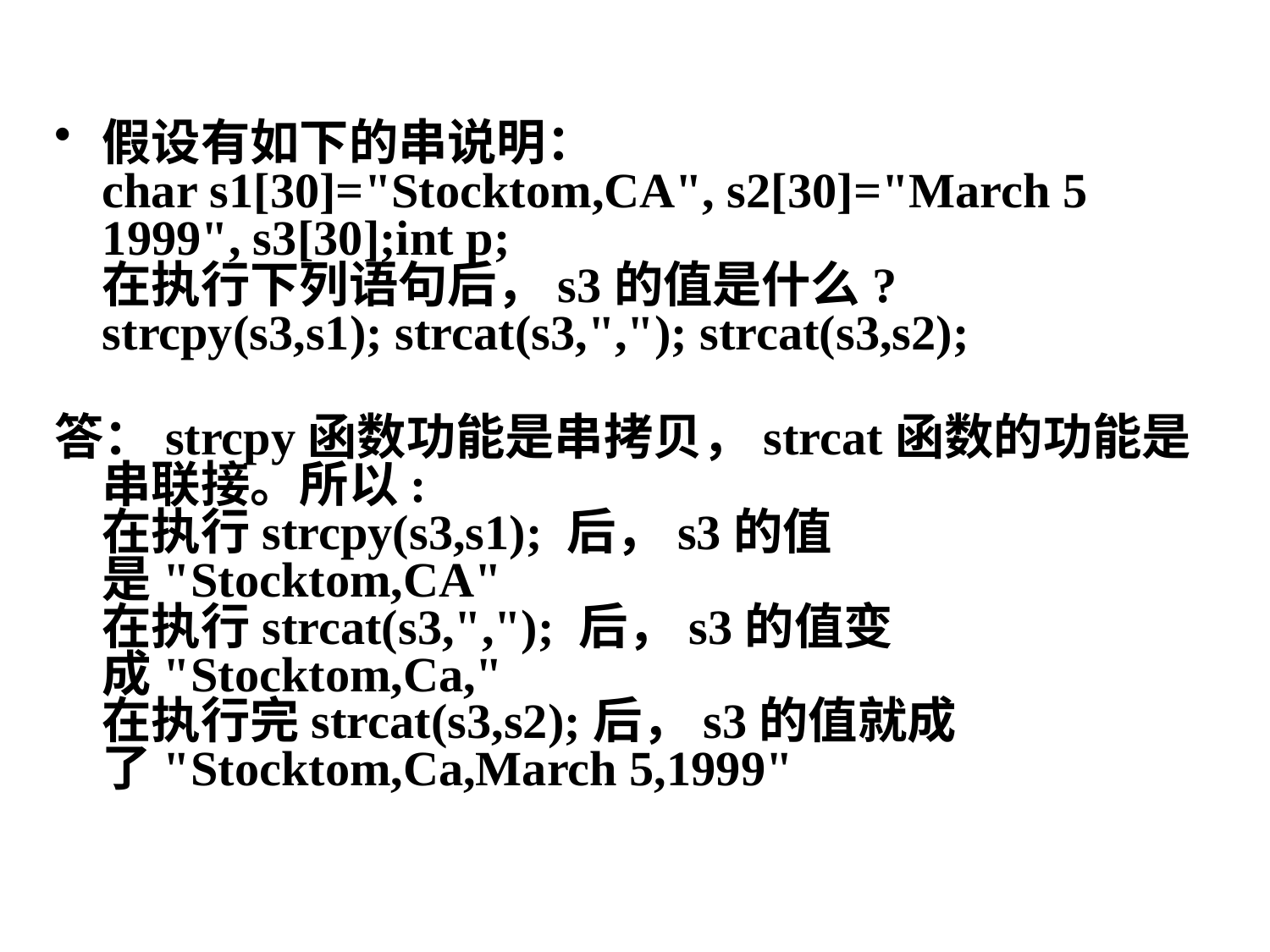

假设有如下的串说明：
char s1[30]="Stocktom,CA", s2[30]="March 5 1999", s3[30];int p; 
在执行下列语句后，s3的值是什么?
strcpy(s3,s1); strcat(s3,","); strcat(s3,s2);
答：strcpy函数功能是串拷贝，strcat函数的功能是串联接。所以:
在执行strcpy(s3,s1); 后，s3的值是"Stocktom,CA"
在执行strcat(s3,","); 后，s3的值变成"Stocktom,Ca,"
在执行完strcat(s3,s2);后，s3的值就成了"Stocktom,Ca,March 5,1999"